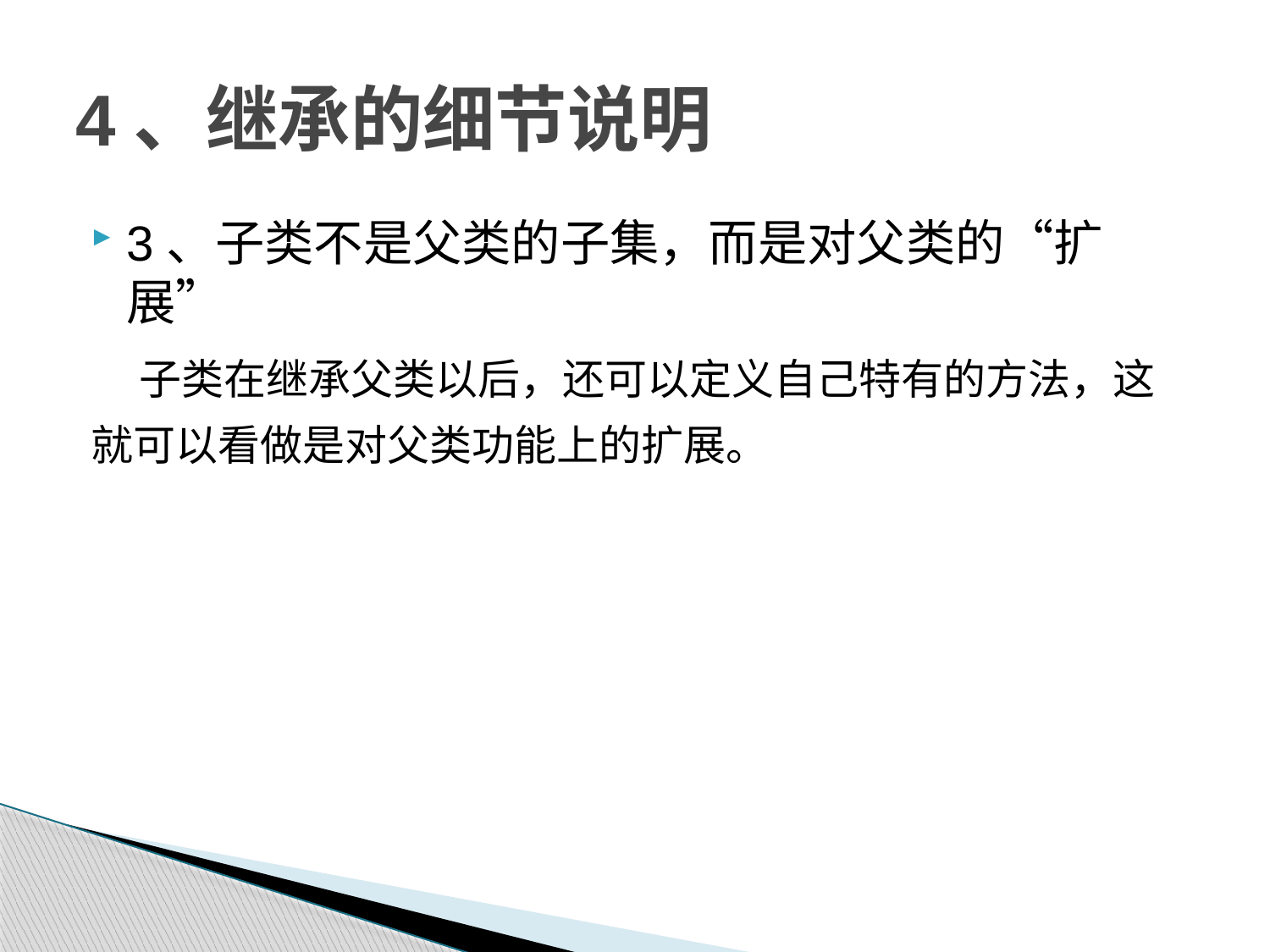

# 4、继承的细节说明
3、子类不是父类的子集，而是对父类的“扩展”
    子类在继承父类以后，还可以定义自己特有的方法，这就可以看做是对父类功能上的扩展。